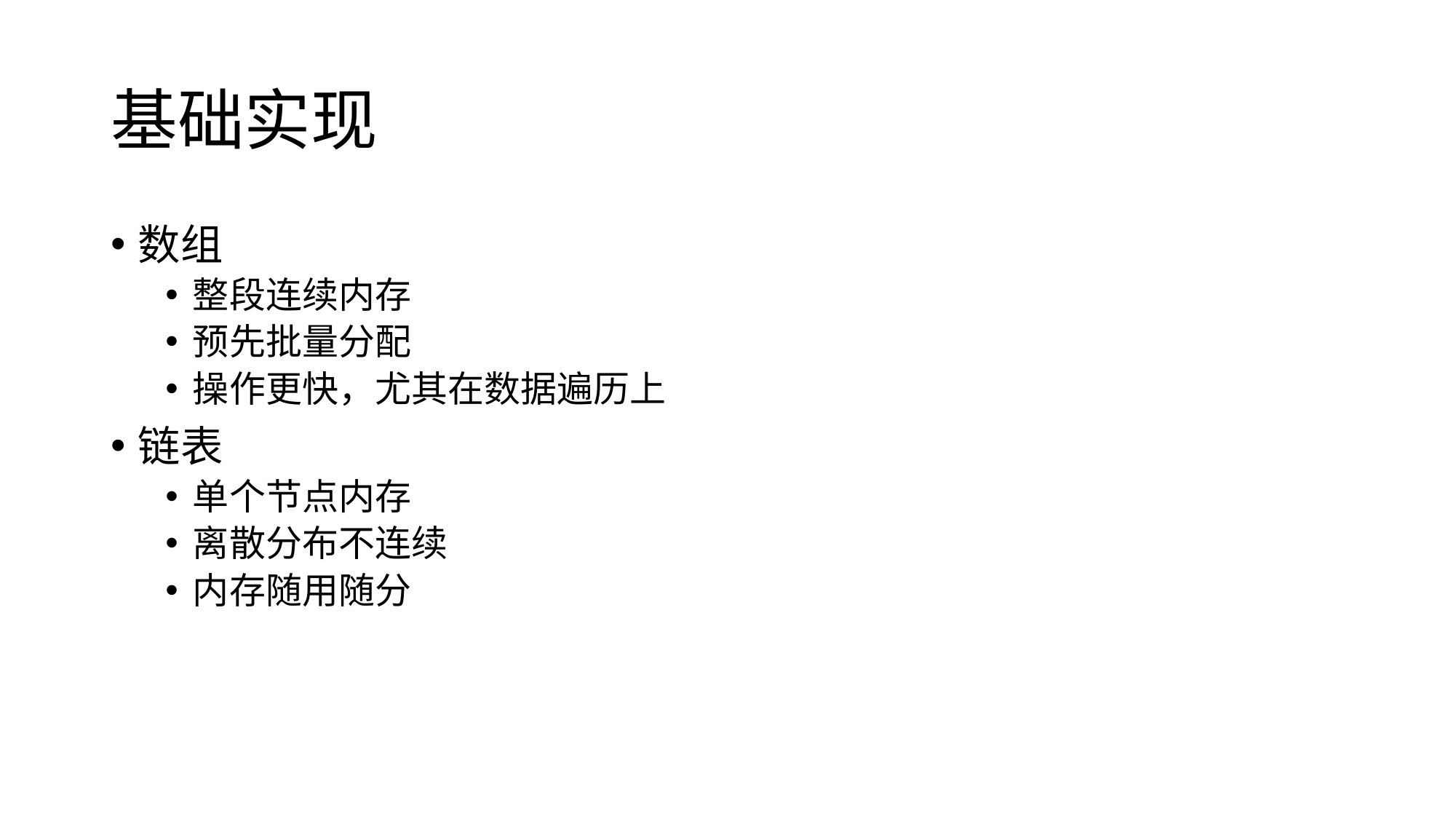

# 基础实现
数组
整段连续内存
预先批量分配
操作更快，尤其在数据遍历上
链表
单个节点内存
离散分布不连续
内存随用随分